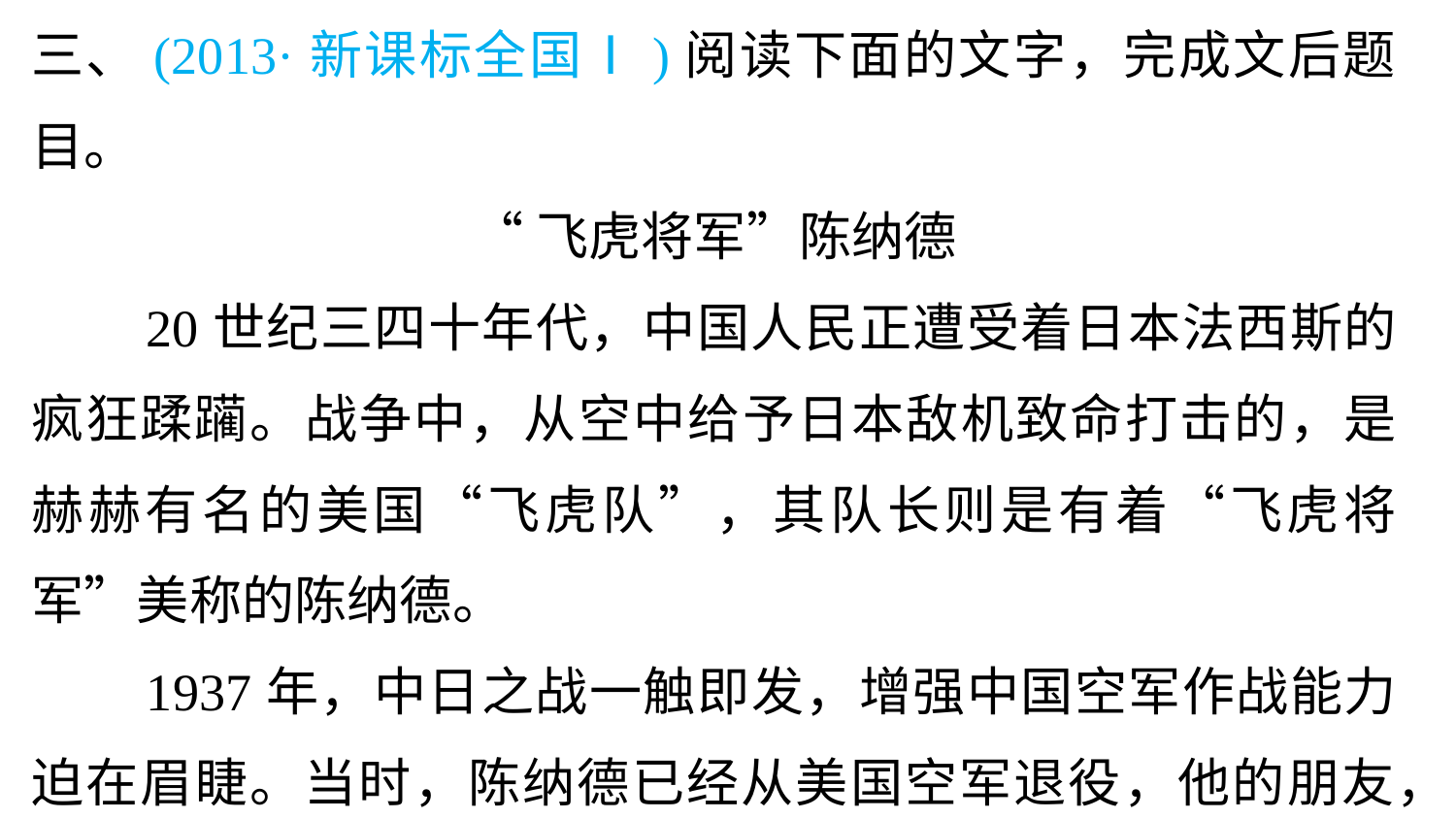

三、(2013·新课标全国Ⅰ)阅读下面的文字，完成文后题目。
“飞虎将军”陈纳德
        20世纪三四十年代，中国人民正遭受着日本法西斯的疯狂蹂躏。战争中，从空中给予日本敌机致命打击的，是赫赫有名的美国“飞虎队”，其队长则是有着“飞虎将军”美称的陈纳德。
        1937年，中日之战一触即发，增强中国空军作战能力迫在眉睫。当时，陈纳德已经从美国空军退役，他的朋友，在中国担任中央信托局机要顾问的霍勃鲁克非常欣赏他精